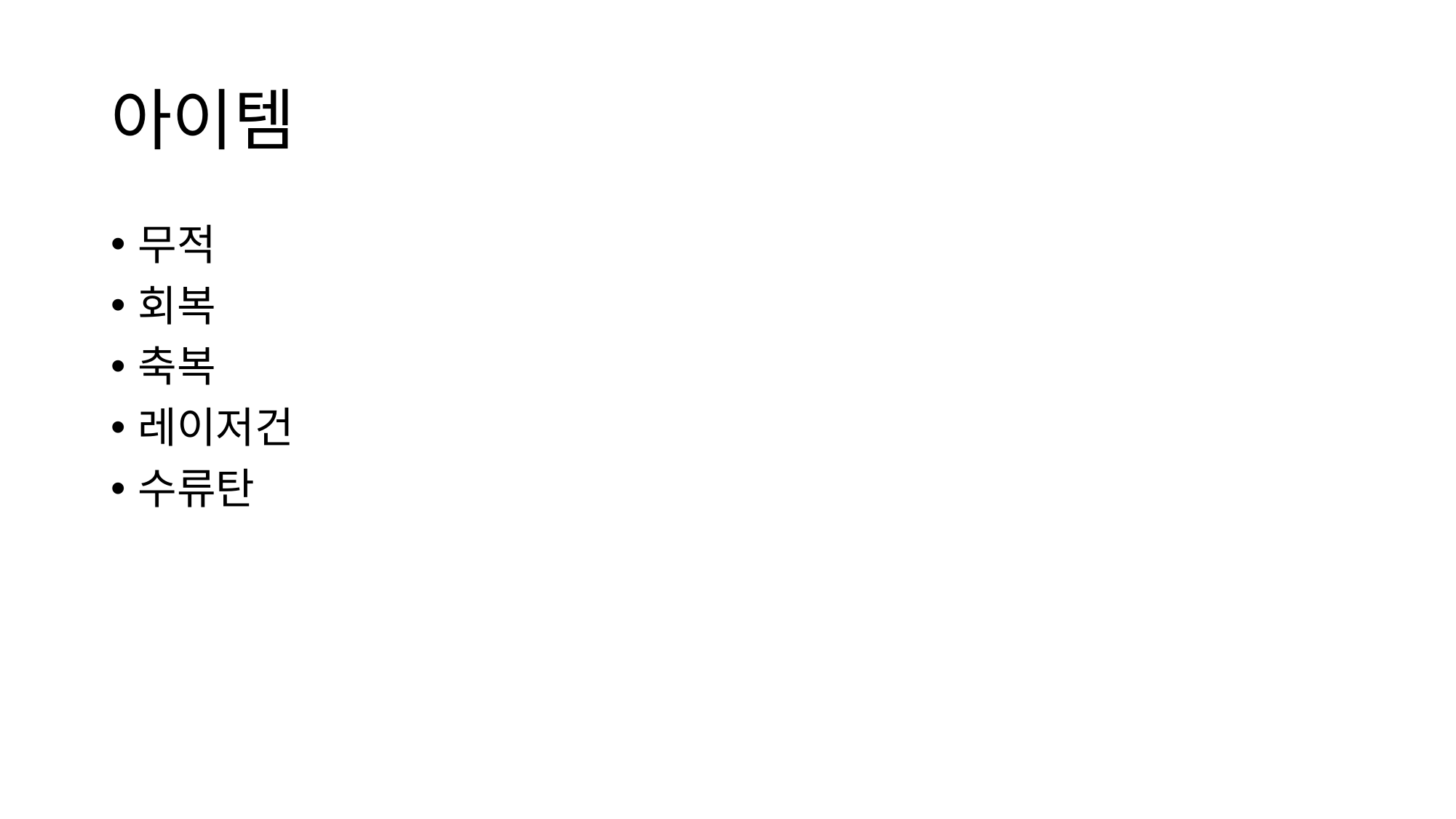

# 아이템
무적
회복
축복
레이저건
수류탄